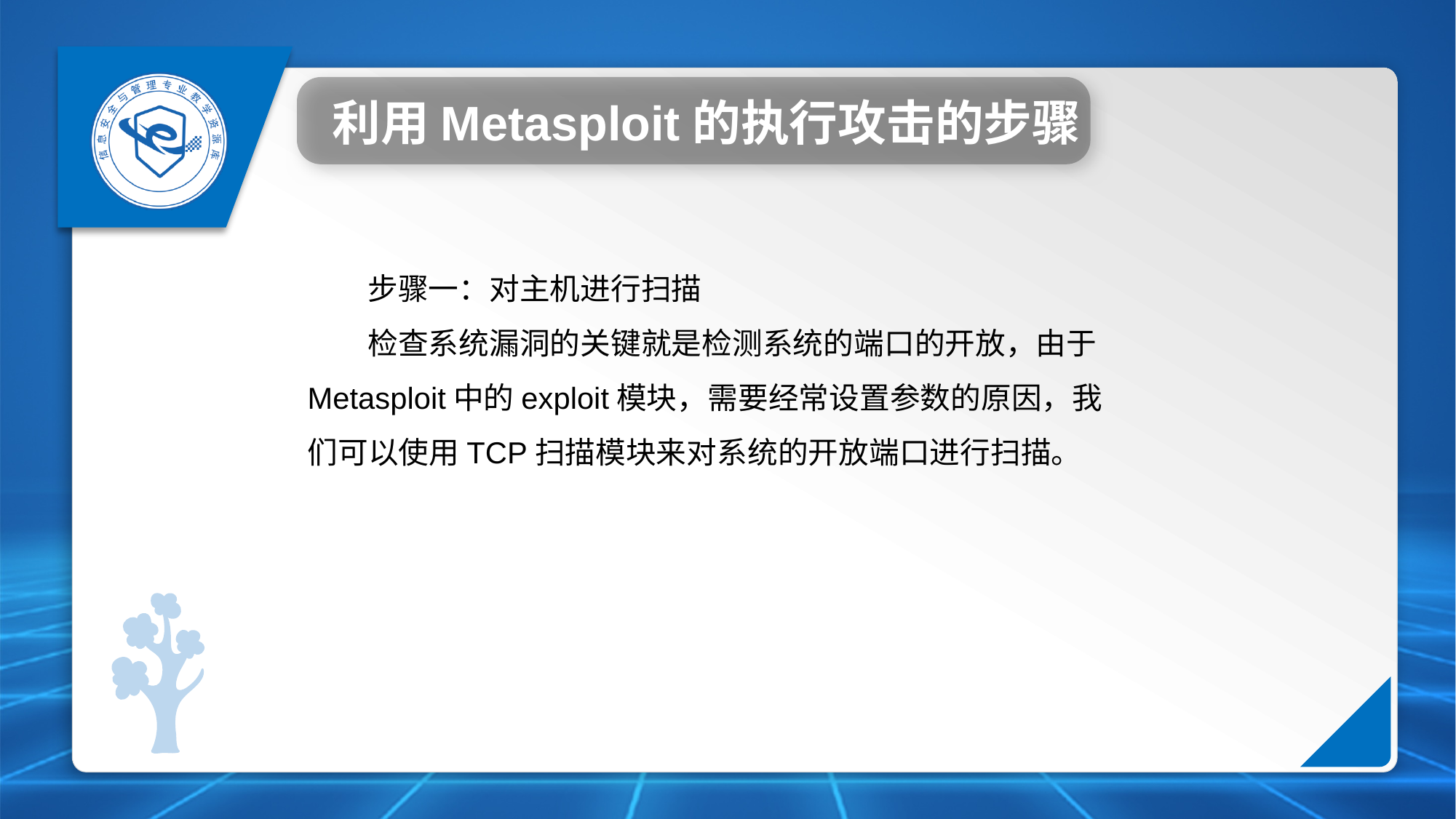

利用Metasploit的执行攻击的步骤
步骤一：对主机进行扫描
检查系统漏洞的关键就是检测系统的端口的开放，由于Metasploit中的exploit模块，需要经常设置参数的原因，我们可以使用TCP扫描模块来对系统的开放端口进行扫描。